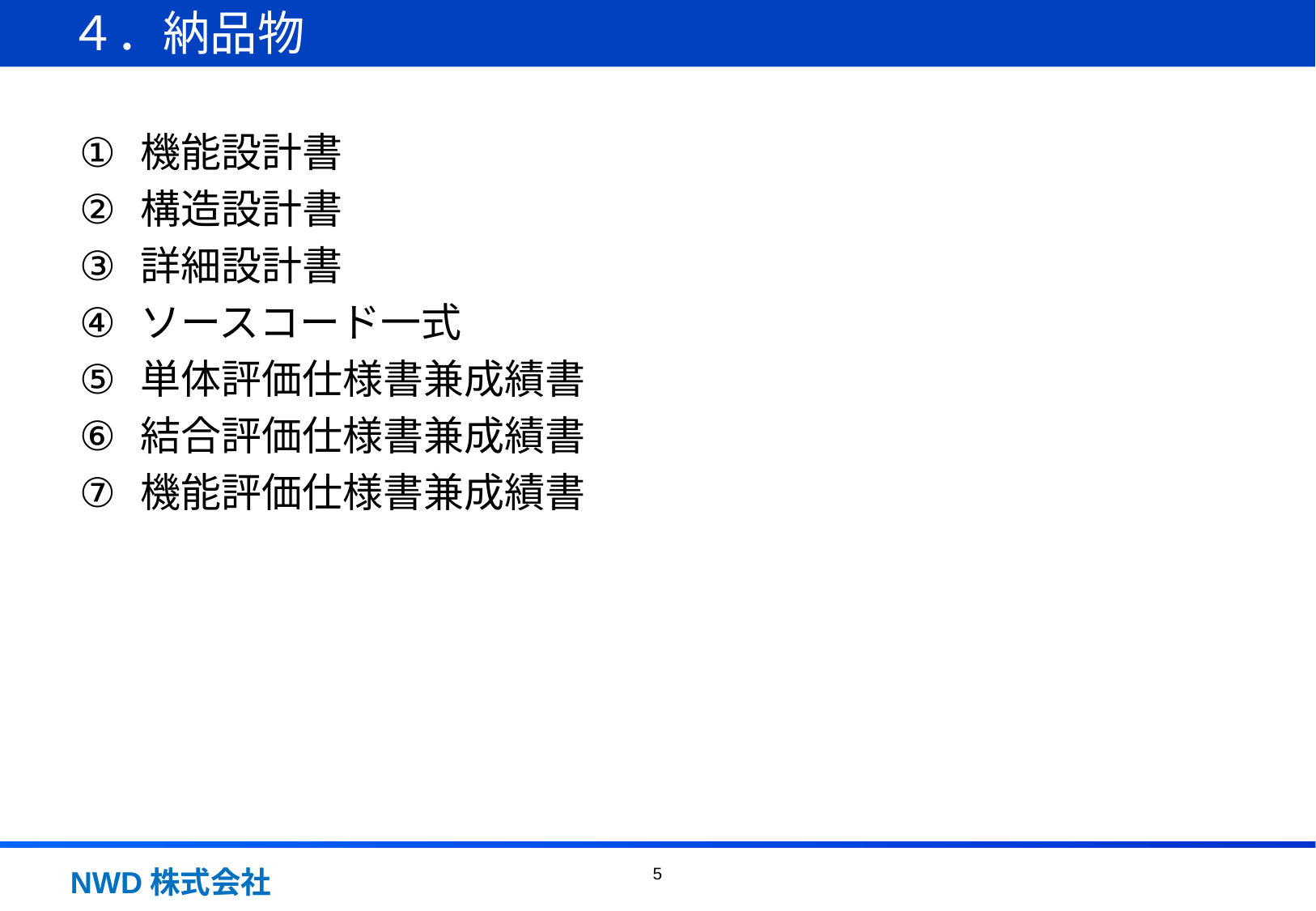

# ４．納品物
機能設計書
構造設計書
詳細設計書
ソースコード一式
単体評価仕様書兼成績書
結合評価仕様書兼成績書
機能評価仕様書兼成績書